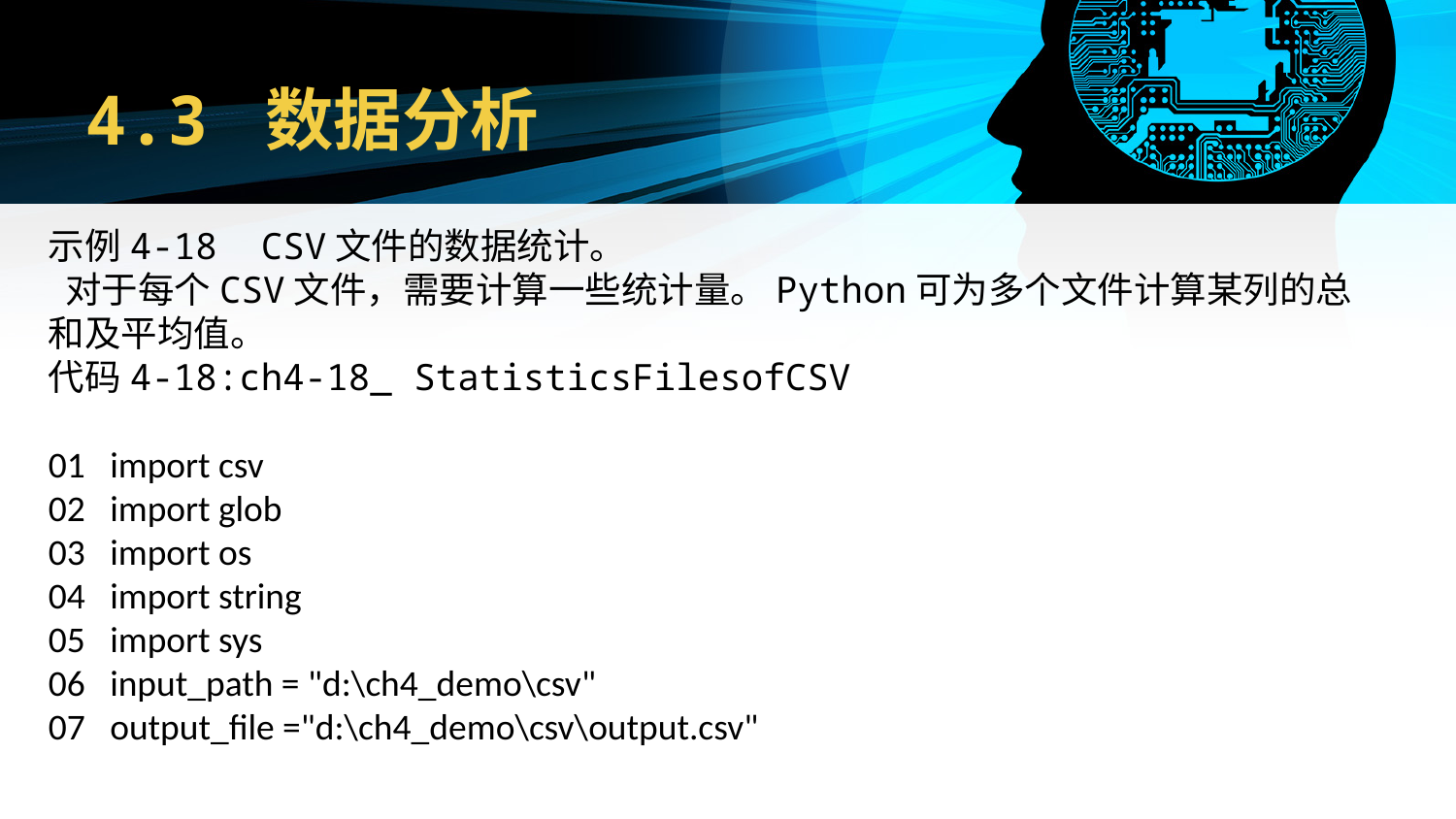

# 4.3 数据分析
示例4-18  CSV文件的数据统计。
 对于每个CSV文件，需要计算一些统计量。Python可为多个文件计算某列的总和及平均值。
代码4-18:ch4-18_ StatisticsFilesofCSV

01   import csv
02   import glob
03   import os
04   import string
05   import sys
06   input_path = "d:\ch4_demo\csv"
07   output_file ="d:\ch4_demo\csv\output.csv"